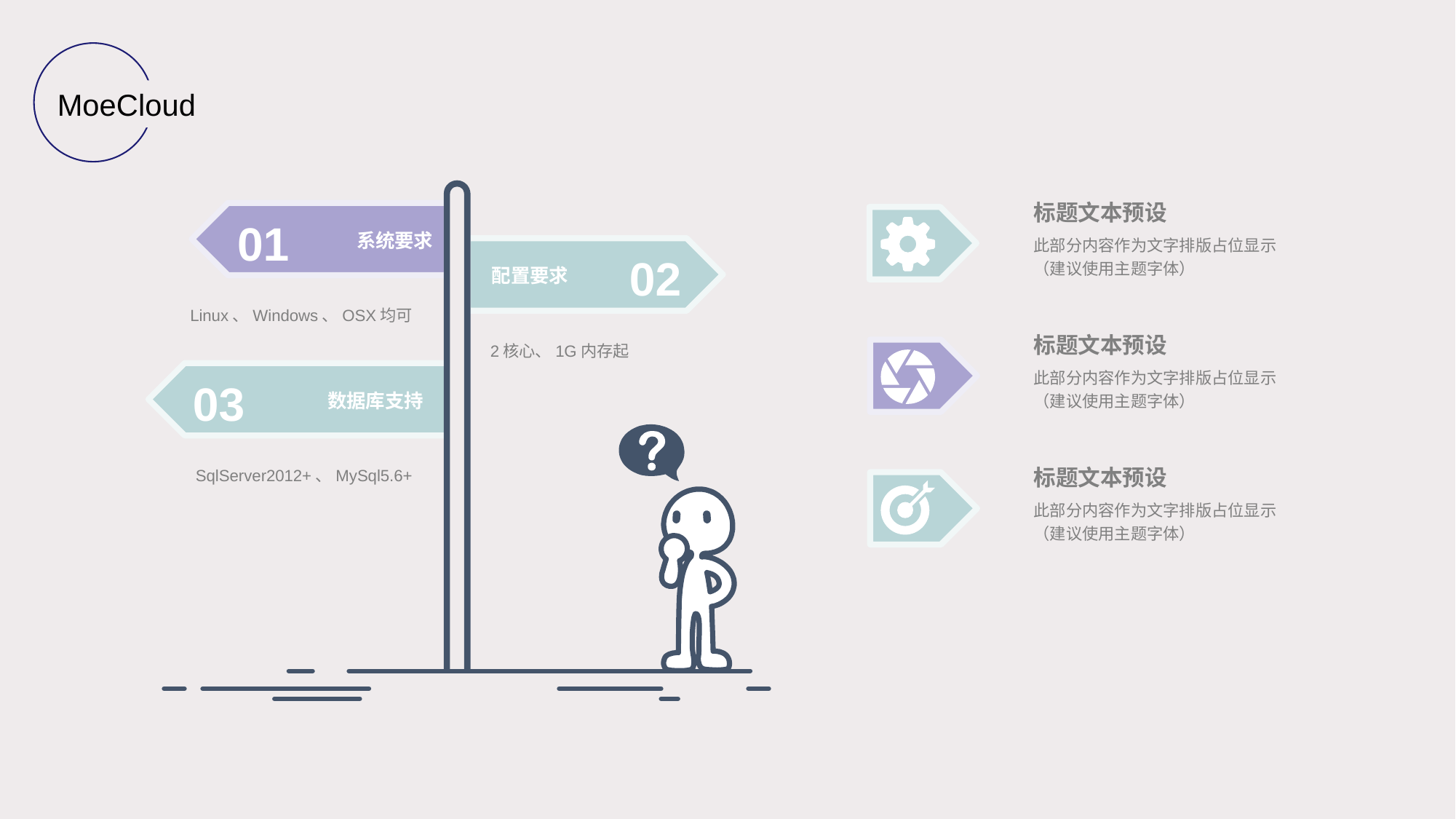

01
系统要求

02
配置要求
Linux、Windows、OSX均可
2核心、1G内存起

03
数据库支持

SqlServer2012+、MySql5.6+

标题文本预设
此部分内容作为文字排版占位显示
（建议使用主题字体）

标题文本预设
此部分内容作为文字排版占位显示
（建议使用主题字体）

标题文本预设
此部分内容作为文字排版占位显示
（建议使用主题字体）